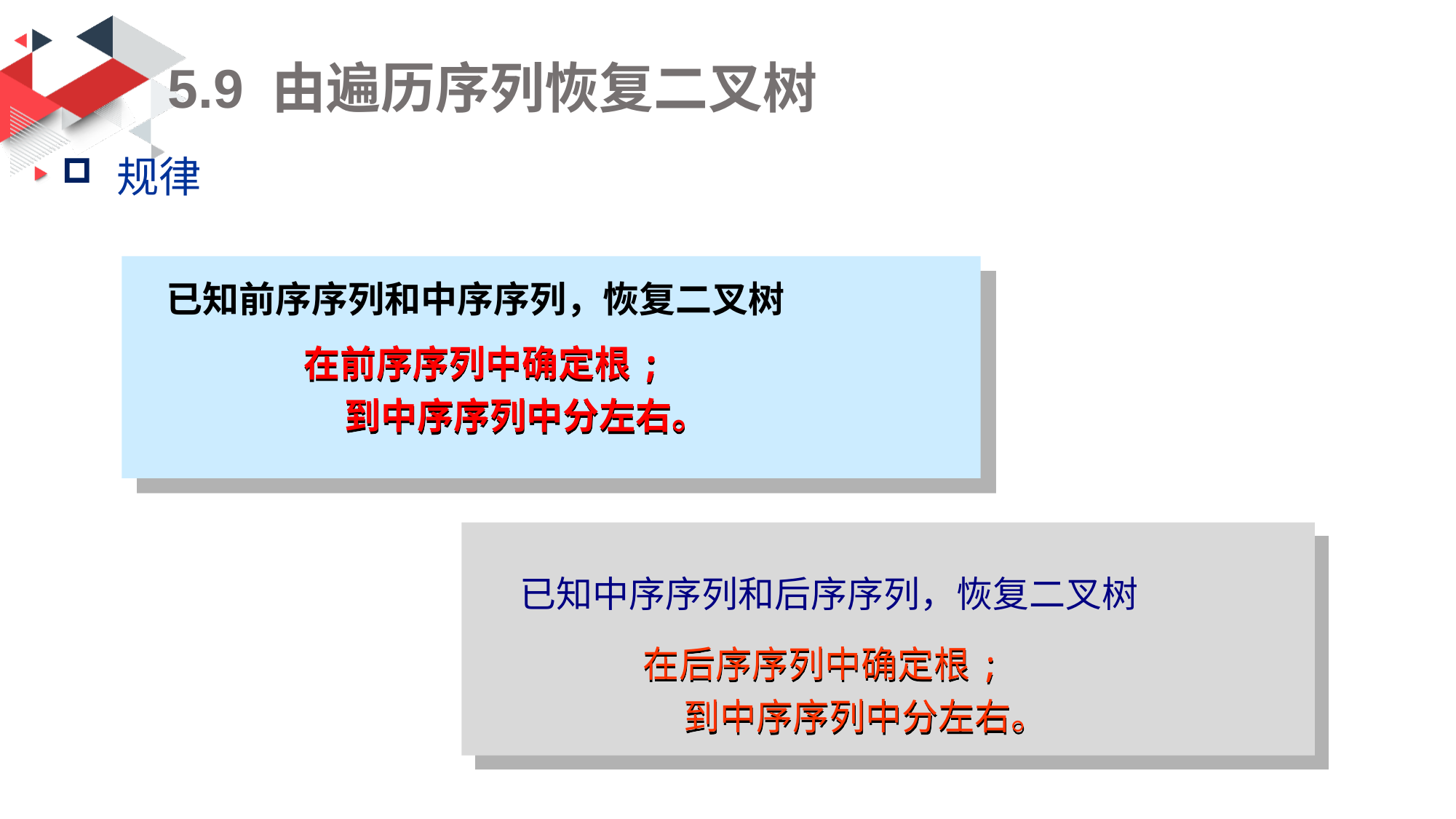

# 5.9 由遍历序列恢复二叉树
规律

 已知前序序列和中序序列，恢复二叉树
 在前序序列中确定根;
      到中序序列中分左右。

 已知中序序列和后序序列，恢复二叉树
 在后序序列中确定根;
      到中序序列中分左右。